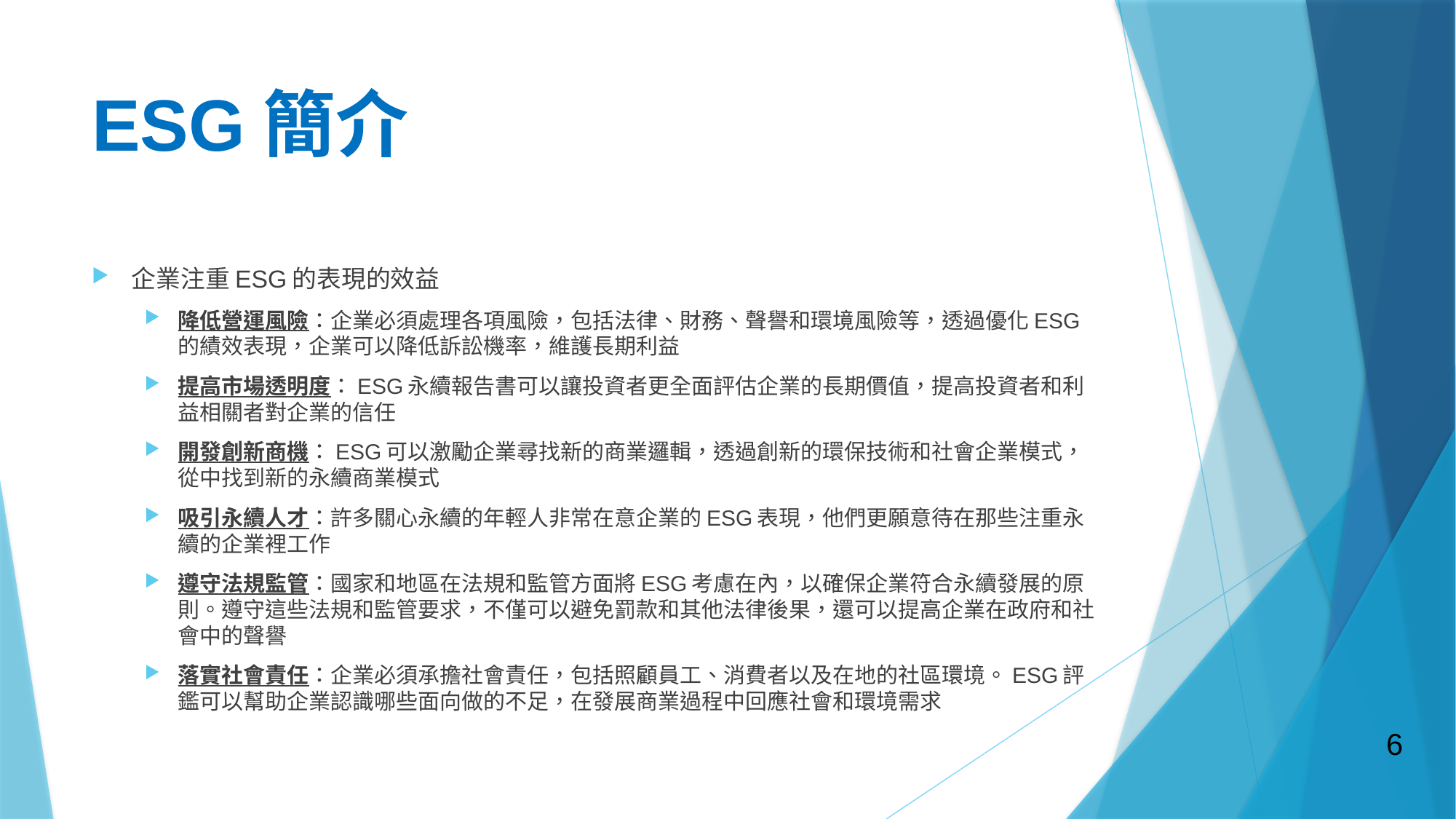

# ESG簡介
企業注重ESG的表現的效益
降低營運風險：企業必須處理各項風險，包括法律、財務、聲譽和環境風險等，透過優化ESG的績效表現，企業可以降低訴訟機率，維護長期利益
提高市場透明度：ESG永續報告書可以讓投資者更全面評估企業的長期價值，提高投資者和利益相關者對企業的信任
開發創新商機：ESG可以激勵企業尋找新的商業邏輯，透過創新的環保技術和社會企業模式，從中找到新的永續商業模式
吸引永續人才：許多關心永續的年輕人非常在意企業的ESG表現，他們更願意待在那些注重永續的企業裡工作
遵守法規監管：國家和地區在法規和監管方面將ESG考慮在內，以確保企業符合永續發展的原則。遵守這些法規和監管要求，不僅可以避免罰款和其他法律後果，還可以提高企業在政府和社會中的聲譽
落實社會責任：企業必須承擔社會責任，包括照顧員工、消費者以及在地的社區環境。ESG評鑑可以幫助企業認識哪些面向做的不足，在發展商業過程中回應社會和環境需求
6